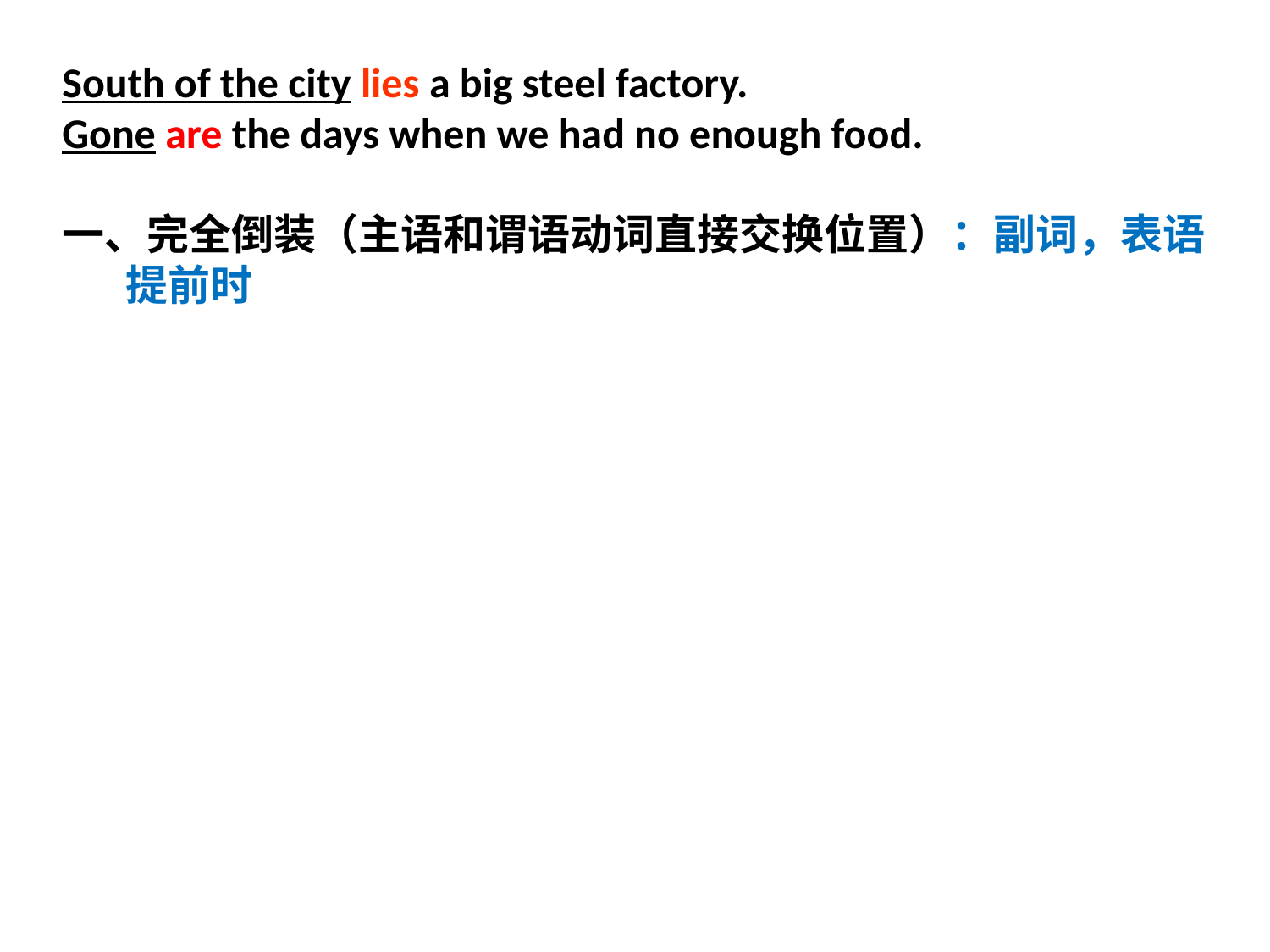

South of the city lies a big steel factory.
Gone are the days when we had no enough food.

一、完全倒装（主语和谓语动词直接交换位置）：副词，表语提前时